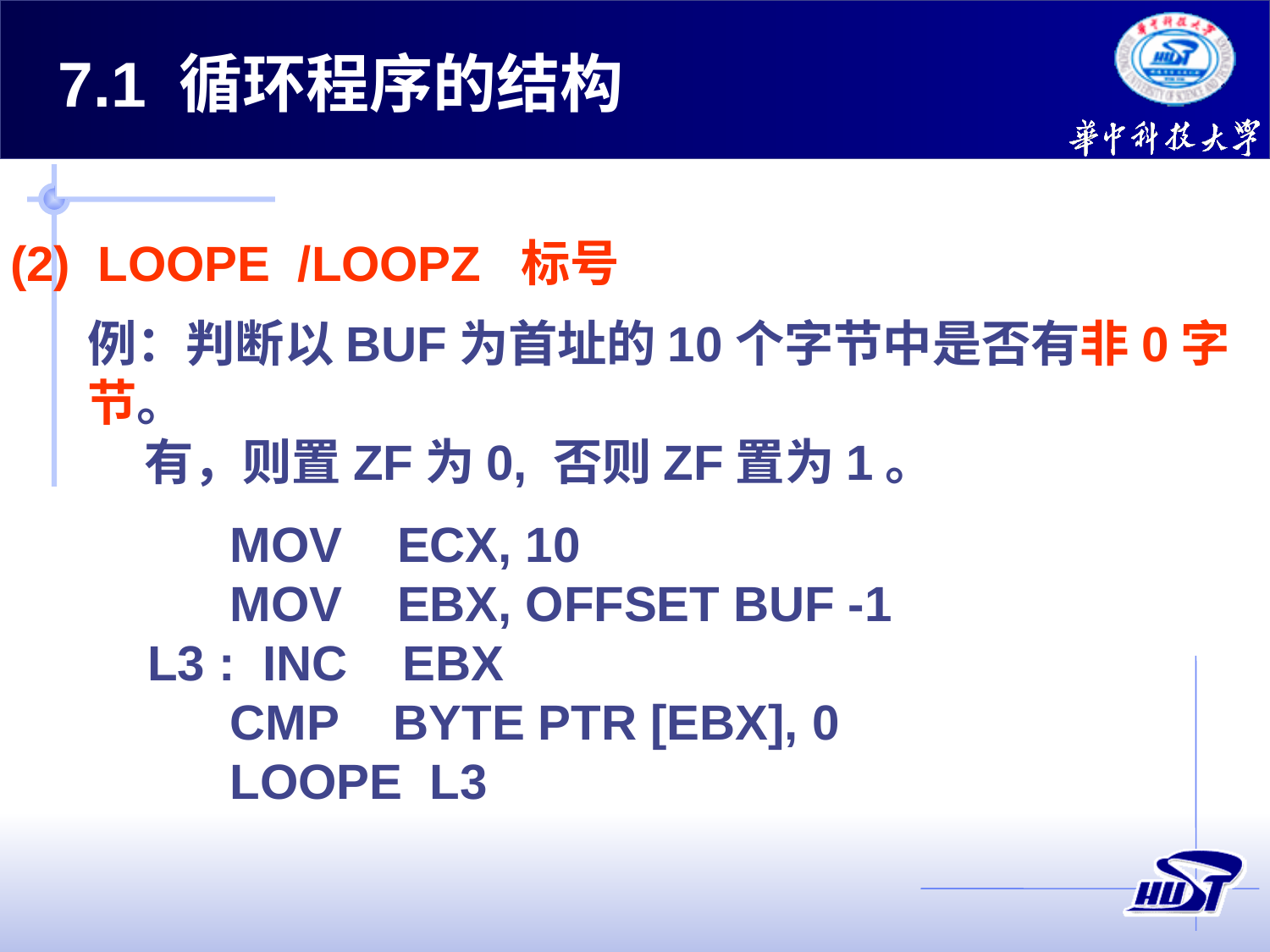

7.1 循环程序的结构
(2)  LOOPE  /LOOPZ  标号
例：判断以BUF为首址的10个字节中是否有非0字节。
    有，则置ZF为0, 否则ZF置为1。
      MOV    ECX, 10
      MOV    EBX, OFFSET BUF -1
L3 :  INC    EBX
      CMP    BYTE PTR [EBX], 0
      LOOPE  L3